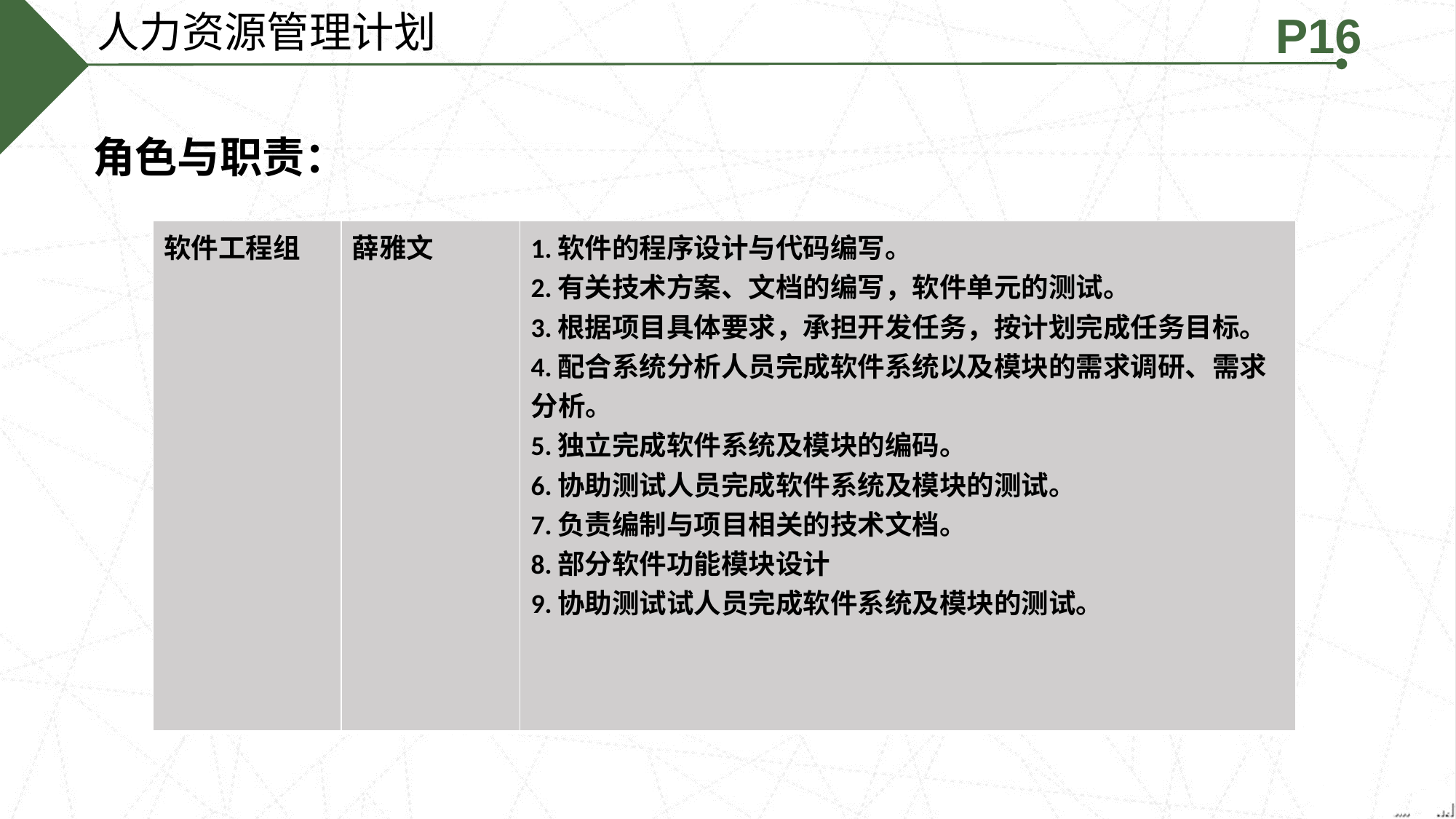

人力资源管理计划
P16

 角色与职责：

| 软件工程组 | 薛雅文 | 1.软件的程序设计与代码编写。 2.有关技术方案、文档的编写，软件单元的测试。 3.根据项目具体要求，承担开发任务，按计划完成任务目标。 4.配合系统分析人员完成软件系统以及模块的需求调研、需求分析。 5.独立完成软件系统及模块的编码。 6.协助测试人员完成软件系统及模块的测试。 7.负责编制与项目相关的技术文档。 8.部分软件功能模块设计 9.协助测试试人员完成软件系统及模块的测试。 |
| --- | --- | --- |